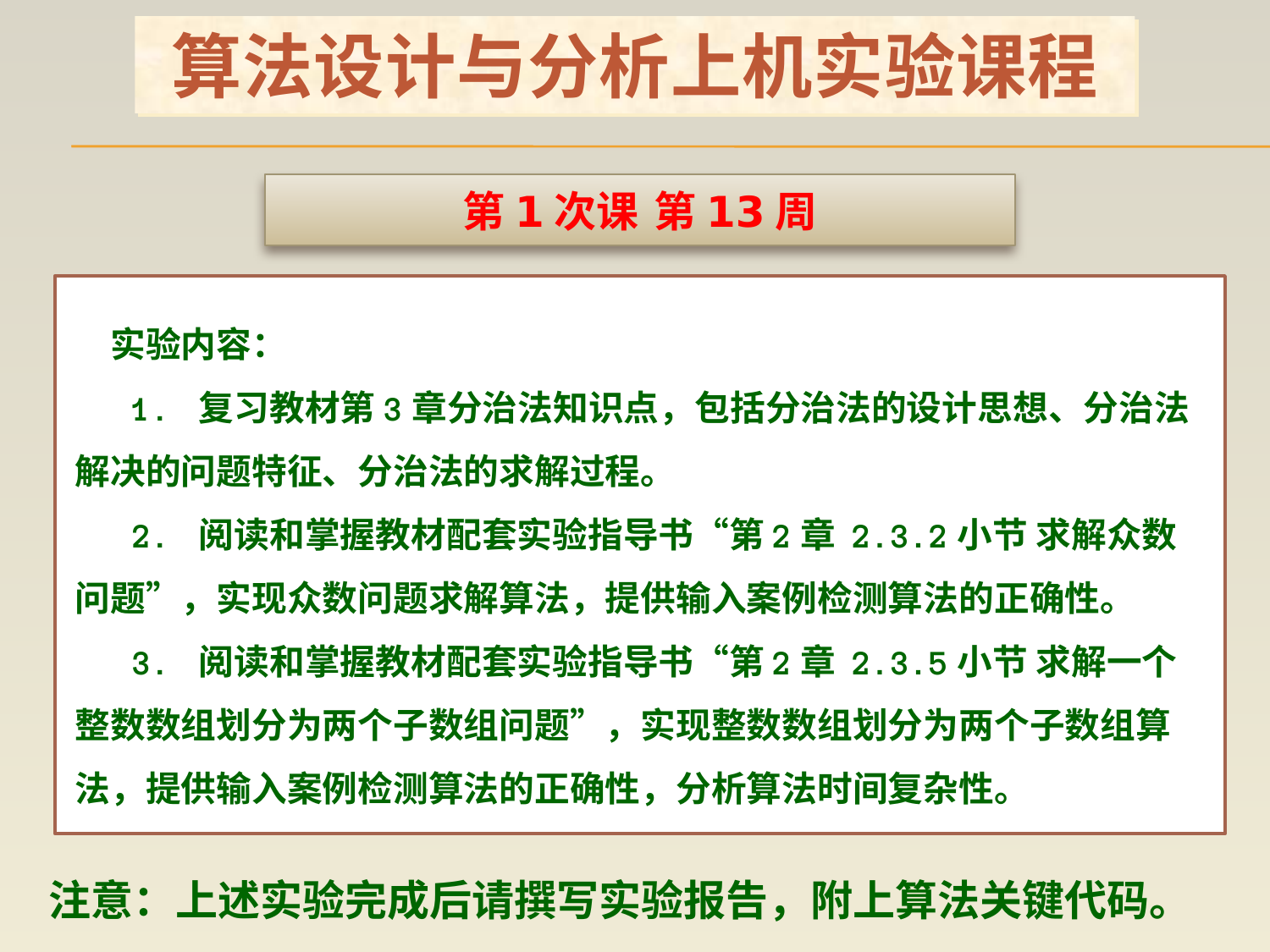

算法设计与分析上机实验课程
第1次课 第13周
　实验内容：
   1. 复习教材第3章分治法知识点，包括分治法的设计思想、分治法解决的问题特征、分治法的求解过程。
   2. 阅读和掌握教材配套实验指导书“第2章 2.3.2小节 求解众数问题”，实现众数问题求解算法，提供输入案例检测算法的正确性。
   3. 阅读和掌握教材配套实验指导书“第2章 2.3.5小节 求解一个整数数组划分为两个子数组问题”，实现整数数组划分为两个子数组算法，提供输入案例检测算法的正确性，分析算法时间复杂性。
注意：上述实验完成后请撰写实验报告，附上算法关键代码。